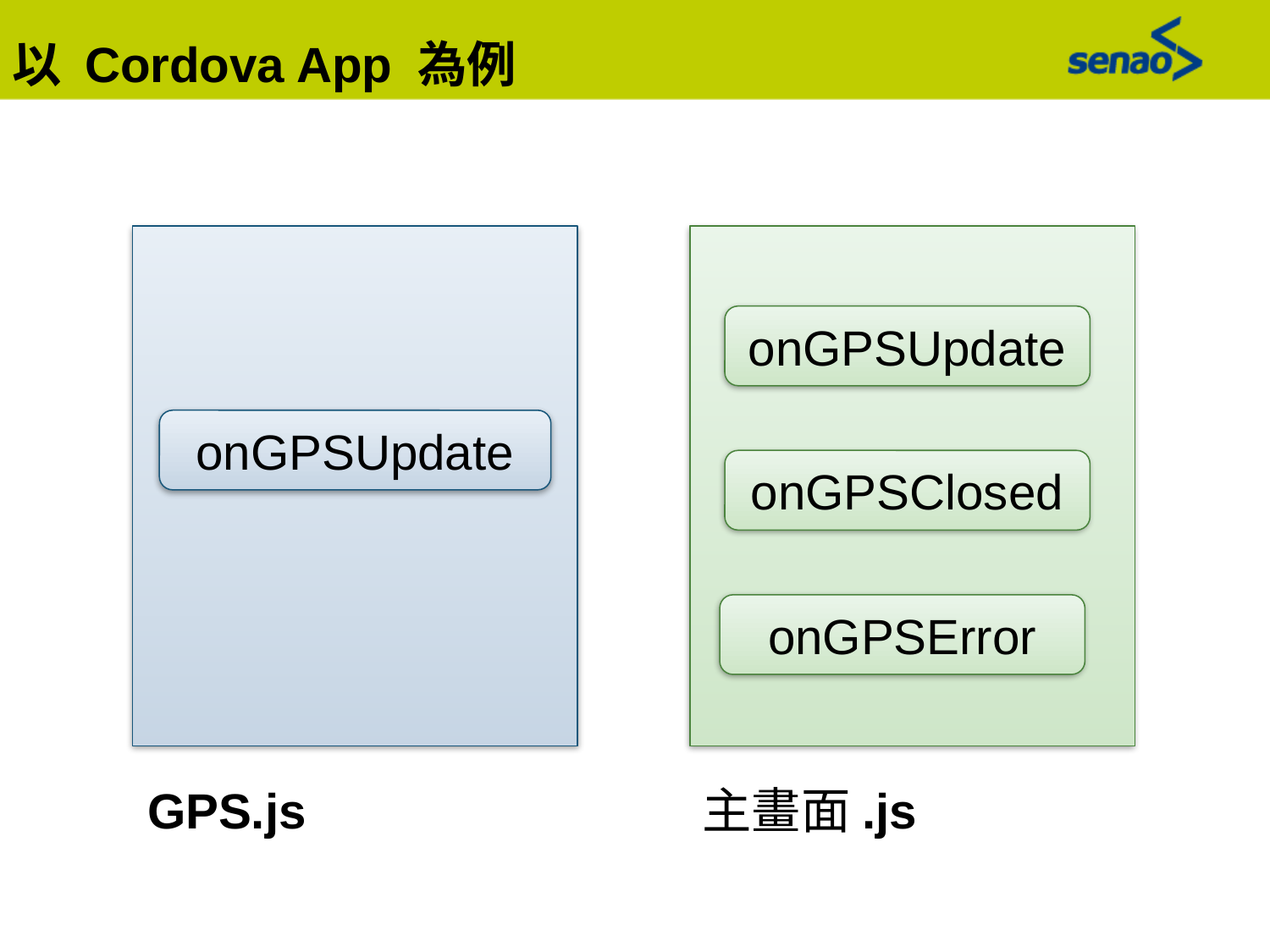

以 Cordova App 為例

onGPSUpdate
onGPSUpdate
onGPSClosed
onGPSError
GPS.js
主畫面.js